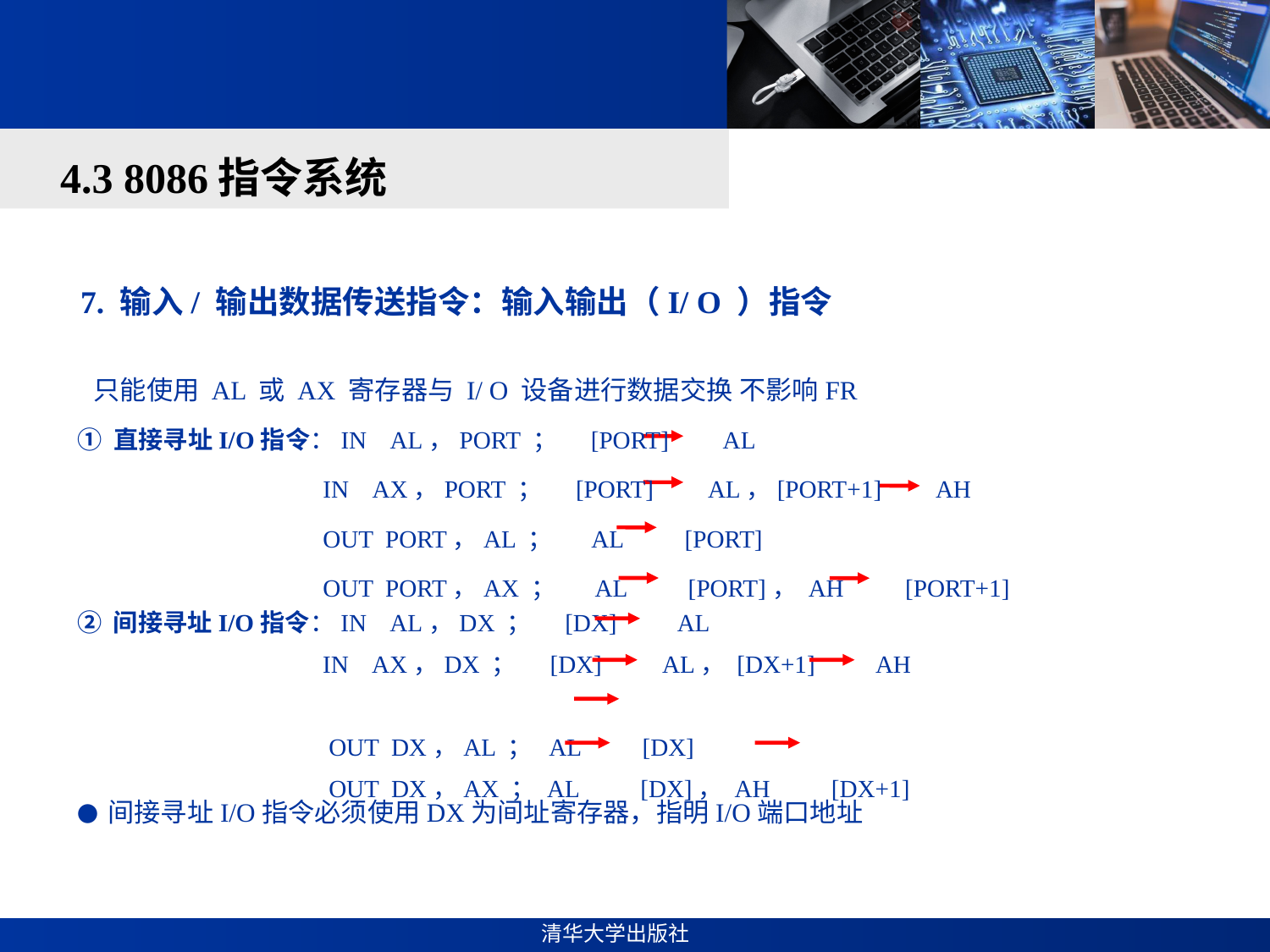

#
4.3 8086指令系统

7. 输入/ 输出数据传送指令：输入输出（I/ O ）指令
只能使用 AL 或 AX 寄存器与 I/ O 设备进行数据交换 不影响FR
① 直接寻址I/O指令：IN    AL，PORT ；     [PORT]         AL
                                        IN    AX，PORT ；     [PORT]         AL，[PORT+1]         AH
                                        OUT  PORT，AL ；      AL          [PORT]
                                        OUT  PORT，AX ；      AL          [PORT]， AH          [PORT+1]

② 间接寻址I/O指令：IN    AL，DX ；     [DX]          AL
                                        IN    AX，DX ；     [DX]          AL， [DX+1]          AH
                                         OUT  DX，AL ；  AL          [DX]
                                         OUT  DX，AX ； AL          [DX]， AH          [DX+1]

● 间接寻址I/O指令必须使用DX为间址寄存器，指明I/O端口地址